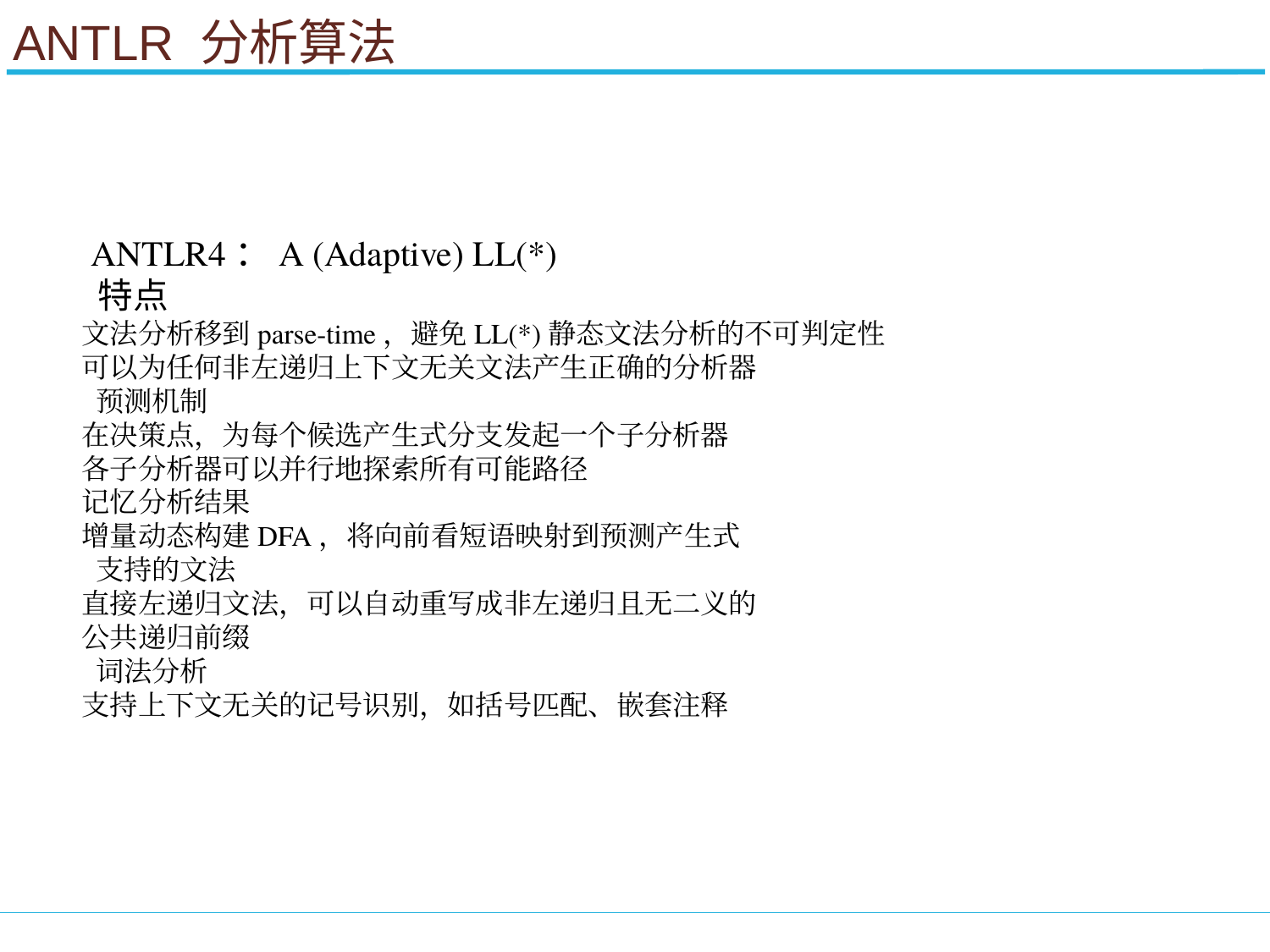

ANTLR 分析算法
 ANTLR4：A (Adaptive) LL(*)
 特点
文法分析移到parse-time，避免LL(*)静态文法分析的不可判定性
可以为任何非左递归上下文无关文法产生正确的分析器
 预测机制
在决策点，为每个候选产生式分支发起一个子分析器
各子分析器可以并行地探索所有可能路径
记忆分析结果
增量动态构建DFA，将向前看短语映射到预测产生式
 支持的文法
直接左递归文法，可以自动重写成非左递归且无二义的
公共递归前缀
 词法分析
支持上下文无关的记号识别，如括号匹配、嵌套注释